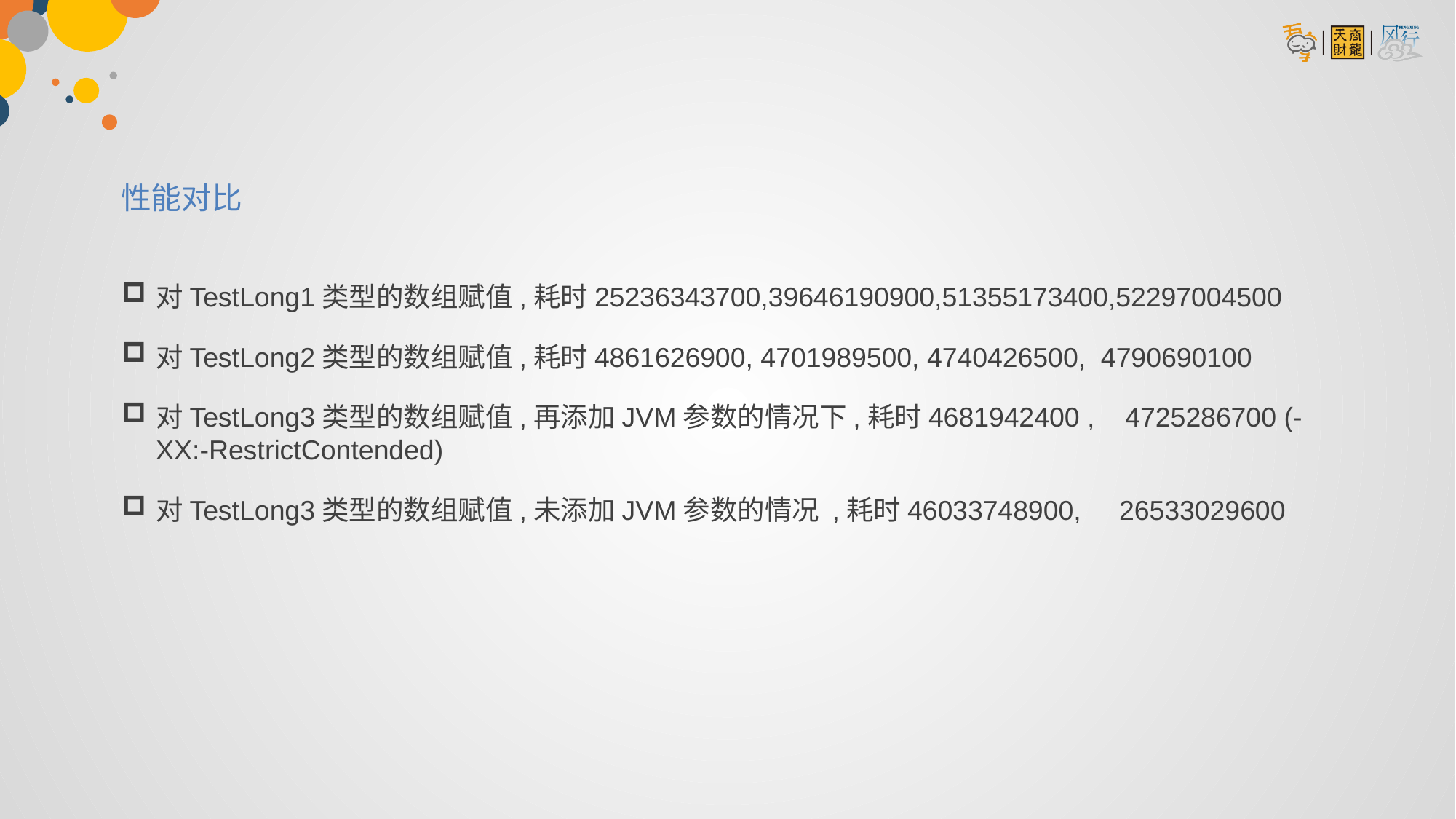

性能对比
对TestLong1类型的数组赋值,耗时25236343700,39646190900,51355173400,52297004500
对TestLong2类型的数组赋值,耗时4861626900, 4701989500, 4740426500,  4790690100
对TestLong3类型的数组赋值,再添加JVM参数的情况下,耗时4681942400 ,    4725286700 (-XX:-RestrictContended)
对TestLong3类型的数组赋值,未添加JVM参数的情况 ,耗时46033748900,     26533029600